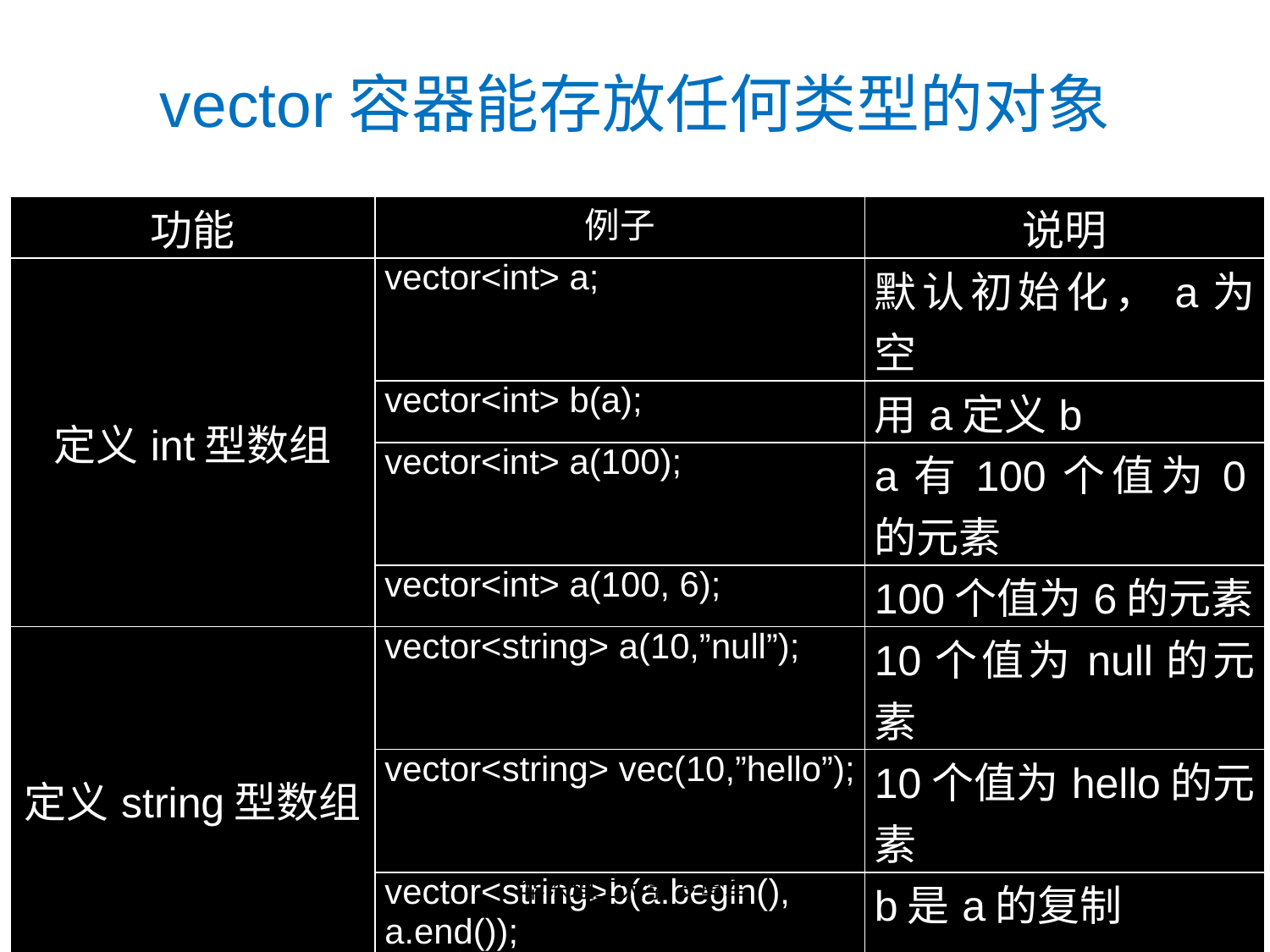

# vector容器能存放任何类型的对象
| 功能 | 例子 | 说明 |
| --- | --- | --- |
| 定义int型数组 | vector<int> a; | 默认初始化，a为空 |
|  | vector<int> b(a); | 用a定义b |
|  | vector<int> a(100); | a有100个值为0的元素 |
|  | vector<int> a(100, 6); | 100个值为6的元素 |
| 定义string型数组 | vector<string> a(10,”null”); | 10个值为null的元素 |
|  | vector<string> vec(10,”hello”); | 10个值为hello的元素 |
|  | vector<string>b(a.begin(), a.end()); | b是a的复制 |
| 定义结构型数组 | struct point { int x, y;}; vector<point> a; | a用来存坐标 |
华东理工大学 罗勇军